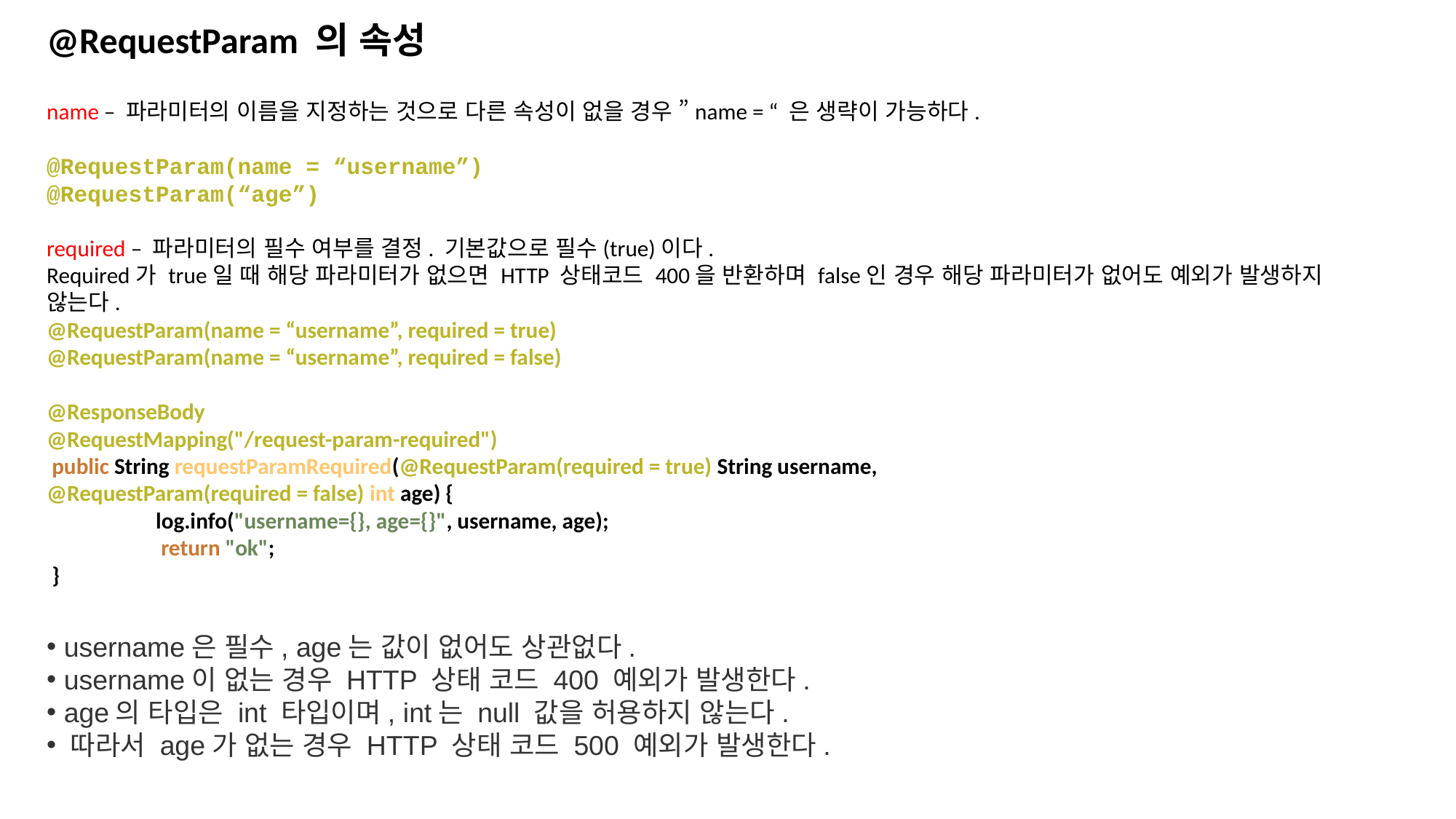

@RequestParam 의 속성
name – 파라미터의 이름을 지정하는 것으로 다른 속성이 없을 경우 ”name = “ 은 생략이 가능하다.

@RequestParam(name = “username”)
@RequestParam(“age”)

required – 파라미터의 필수 여부를 결정. 기본값으로 필수(true)이다.
Required가 true일 때 해당 파라미터가 없으면 HTTP 상태코드 400을 반환하며 false인 경우 해당 파라미터가 없어도 예외가 발생하지 않는다.
@RequestParam(name = “username”, required = true)
@RequestParam(name = “username”, required = false)

@ResponseBody
@RequestMapping("/request-param-required")
 public String requestParamRequired(@RequestParam(required = true) String username,
@RequestParam(required = false) int age) {
	log.info("username={}, age={}", username, age);
	 return "ok";
 }

 username은 필수, age는 값이 없어도 상관없다.
 username이 없는 경우 HTTP 상태 코드 400 예외가 발생한다.
 age의 타입은 int 타입이며, int는 null 값을 허용하지 않는다.
 따라서 age가 없는 경우 HTTP 상태 코드 500 예외가 발생한다.